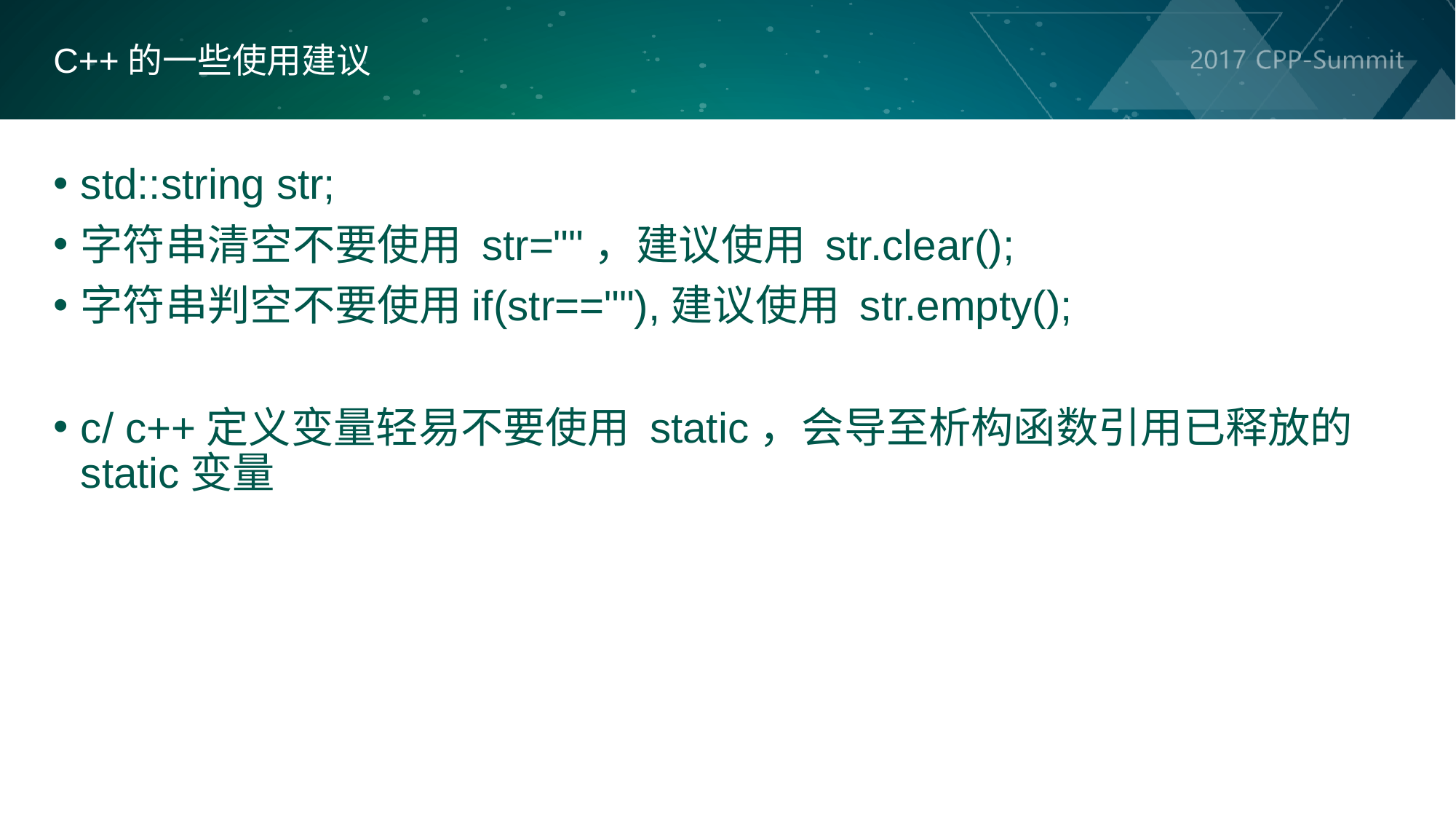

C++的一些使用建议
std::string str;
字符串清空不要使用 str=""，建议使用 str.clear();
字符串判空不要使用if(str==""),建议使用 str.empty();

c/ c++定义变量轻易不要使用 static，会导至析构函数引用已释放的 static变量